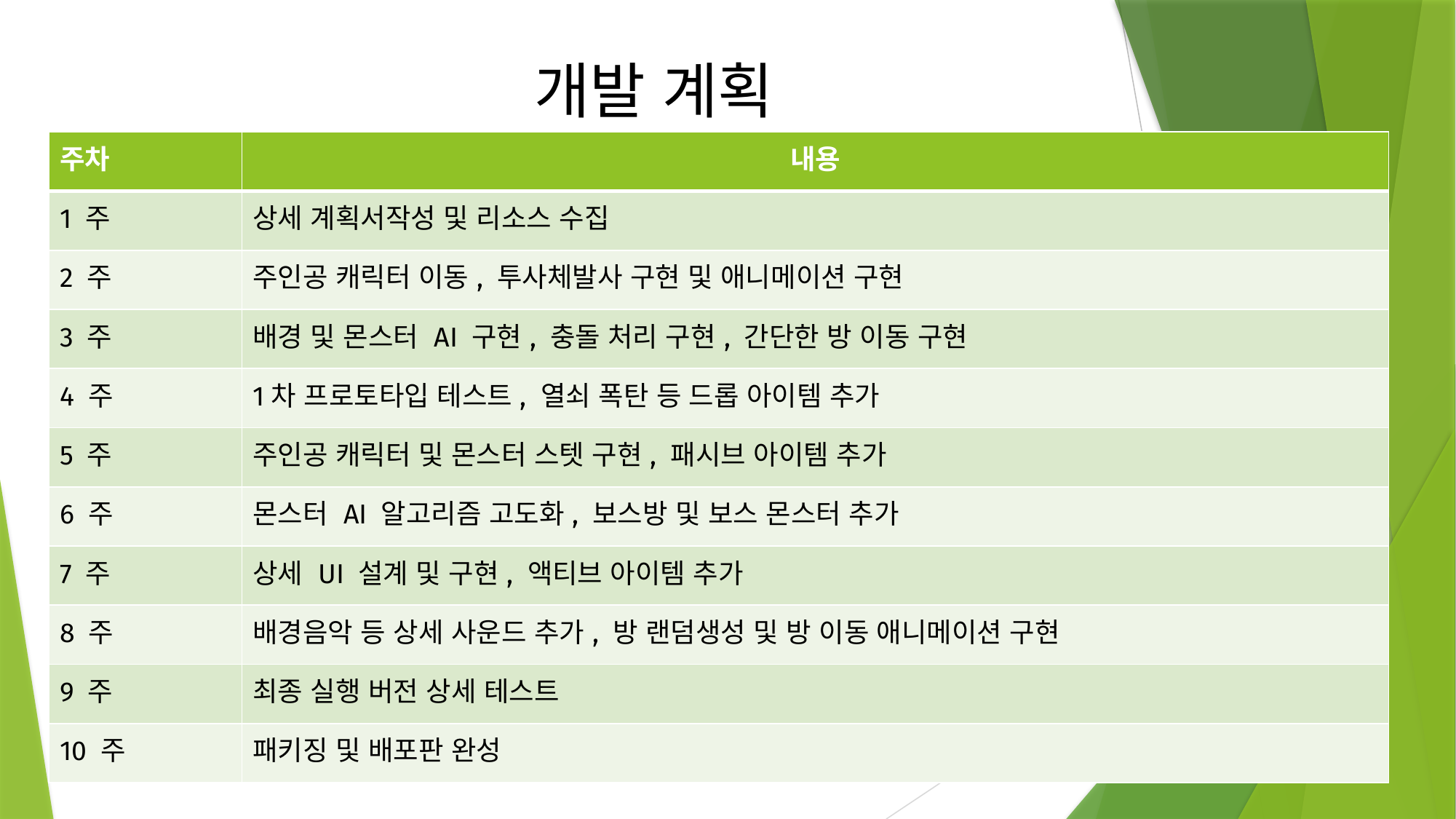

개발 계획
| 주차 | 내용 |
| --- | --- |
| 1 주 | 상세 계획서작성 및 리소스 수집 |
| 2 주 | 주인공 캐릭터 이동, 투사체발사 구현 및 애니메이션 구현 |
| 3 주 | 배경 및 몬스터 AI 구현, 충돌 처리 구현, 간단한 방 이동 구현 |
| 4 주 | 1차 프로토타입 테스트, 열쇠 폭탄 등 드롭 아이템 추가 |
| 5 주 | 주인공 캐릭터 및 몬스터 스텟 구현, 패시브 아이템 추가 |
| 6 주 | 몬스터 AI 알고리즘 고도화, 보스방 및 보스 몬스터 추가 |
| 7 주 | 상세 UI 설계 및 구현, 액티브 아이템 추가 |
| 8 주 | 배경음악 등 상세 사운드 추가, 방 랜덤생성 및 방 이동 애니메이션 구현 |
| 9 주 | 최종 실행 버전 상세 테스트 |
| 10 주 | 패키징 및 배포판 완성 |